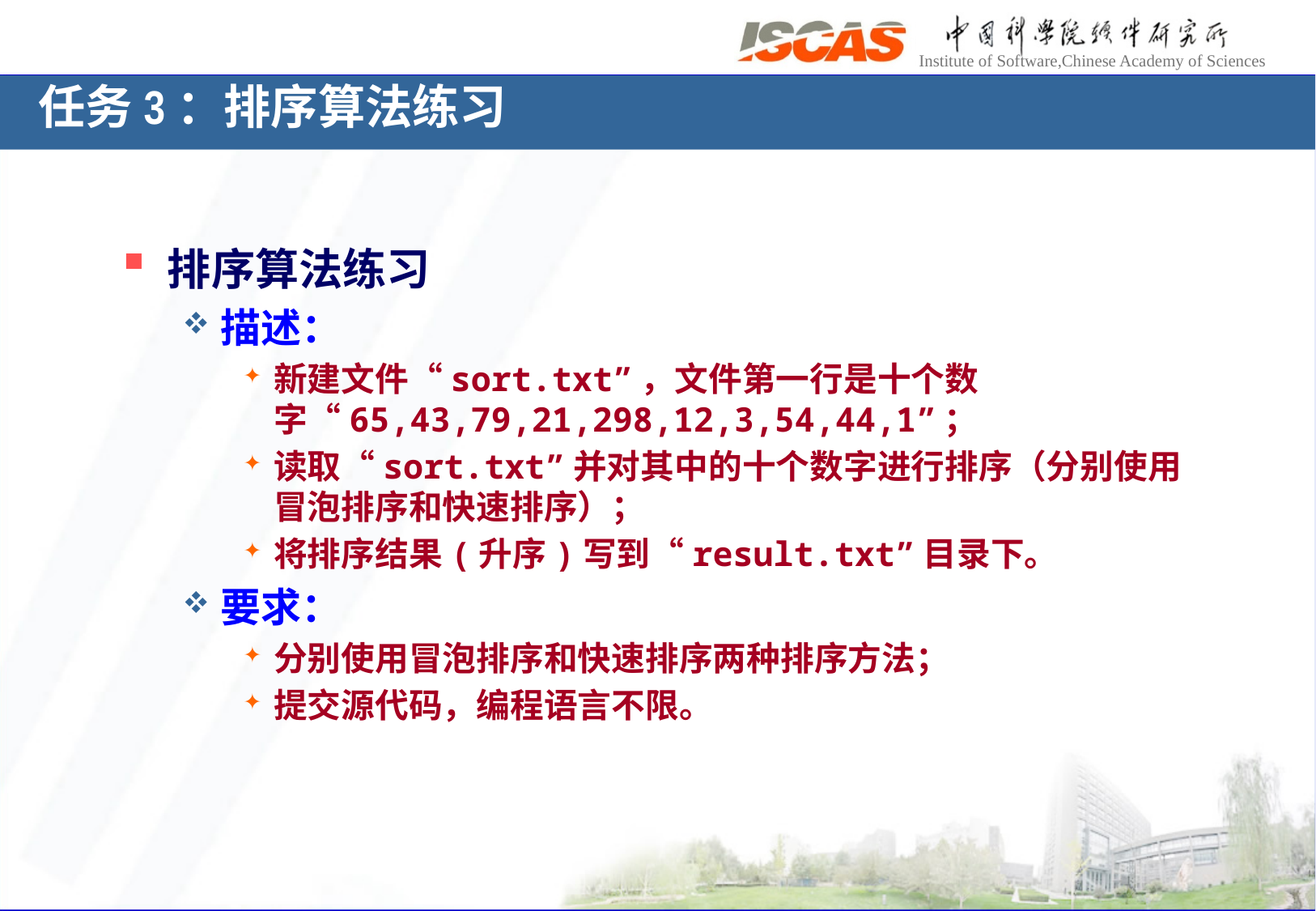

任务3：排序算法练习
排序算法练习
描述：
新建文件“sort.txt”，文件第一行是十个数字“65,43,79,21,298,12,3,54,44,1”；
读取“sort.txt”并对其中的十个数字进行排序（分别使用冒泡排序和快速排序）；
将排序结果(升序)写到“result.txt”目录下。
要求：
分别使用冒泡排序和快速排序两种排序方法；
提交源代码，编程语言不限。